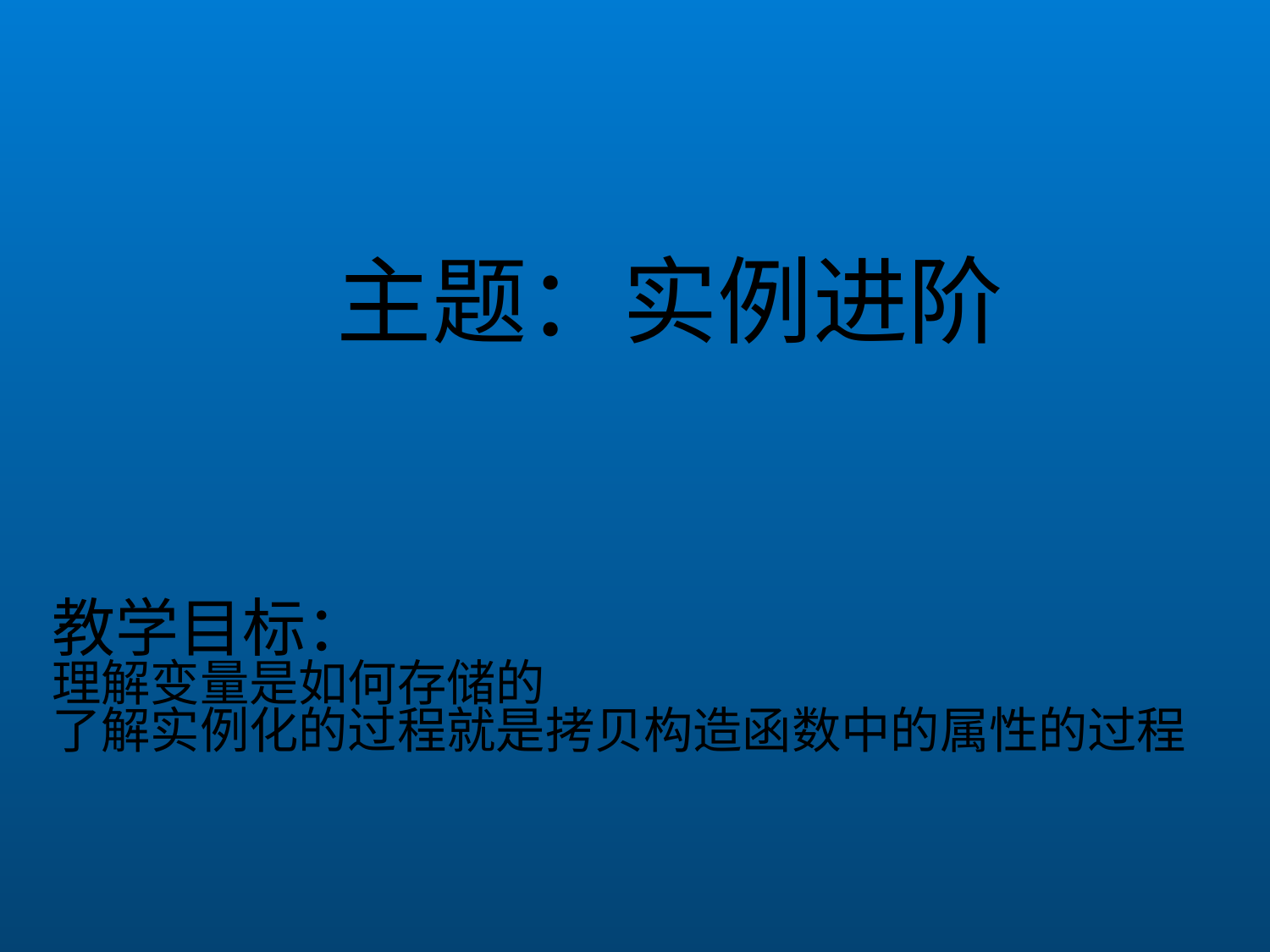

# 主题：实例进阶
教学目标：
理解变量是如何存储的
了解实例化的过程就是拷贝构造函数中的属性的过程